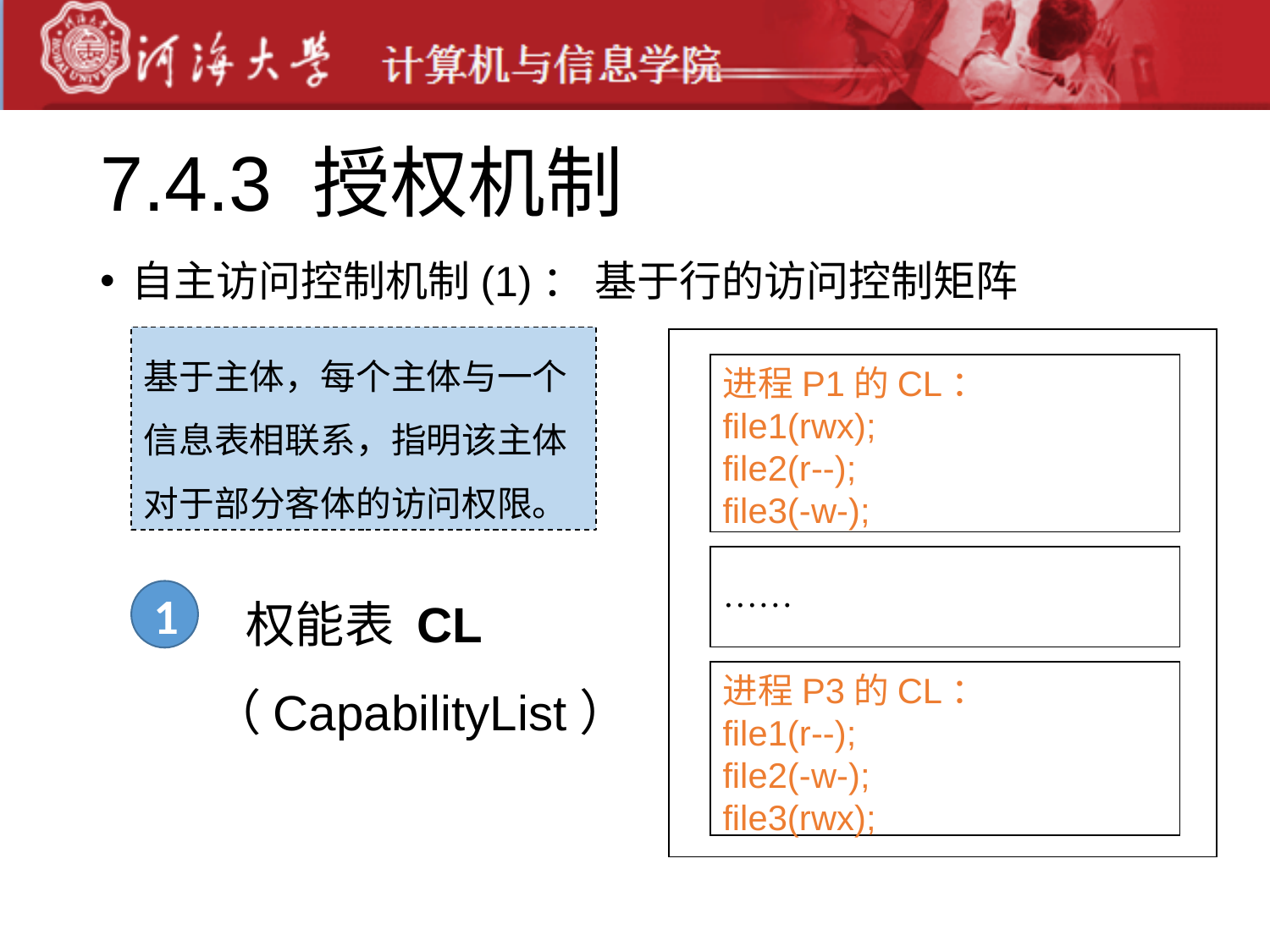

# 7.4.3 授权机制
自主访问控制机制(1)： 基于行的访问控制矩阵
基于主体，每个主体与一个信息表相联系，指明该主体对于部分客体的访问权限。

进程P1的CL：
file1(rwx);
file2(r--);
file3(-w-);

……

进程P3的CL：
file1(r--);
file2(-w-);
file3(rwx);

  权能表 CL
（CapabilityList）
1